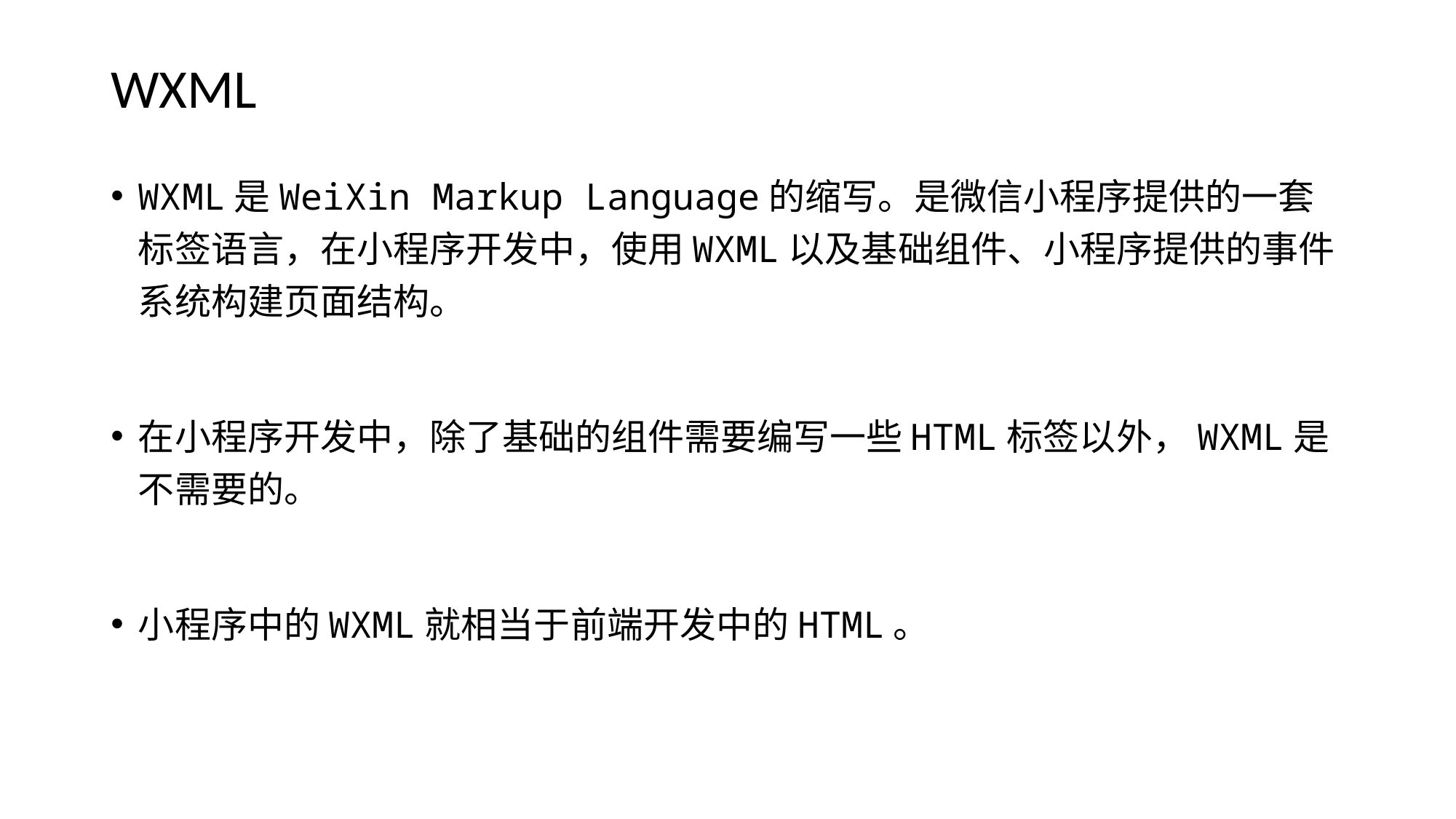

# WXML
WXML是WeiXin Markup Language的缩写。是微信小程序提供的一套标签语言，在小程序开发中，使用WXML以及基础组件、小程序提供的事件系统构建页面结构。

在小程序开发中，除了基础的组件需要编写一些HTML标签以外，WXML是不需要的。

小程序中的WXML就相当于前端开发中的HTML。